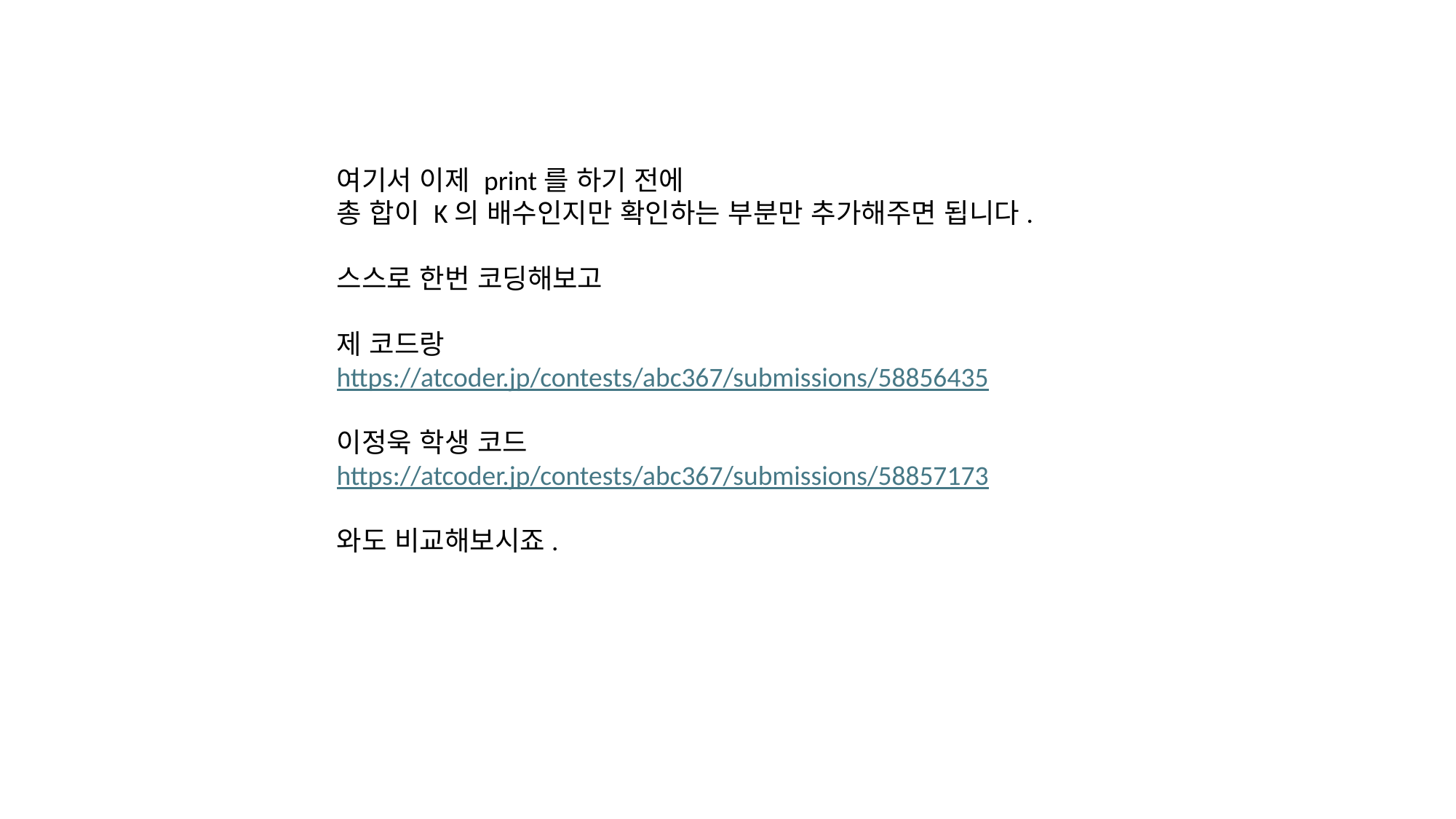

여기서 이제 print를 하기 전에
총 합이 K의 배수인지만 확인하는 부분만 추가해주면 됩니다.

스스로 한번 코딩해보고

제 코드랑
https://atcoder.jp/contests/abc367/submissions/58856435

이정욱 학생 코드
https://atcoder.jp/contests/abc367/submissions/58857173

와도 비교해보시죠.